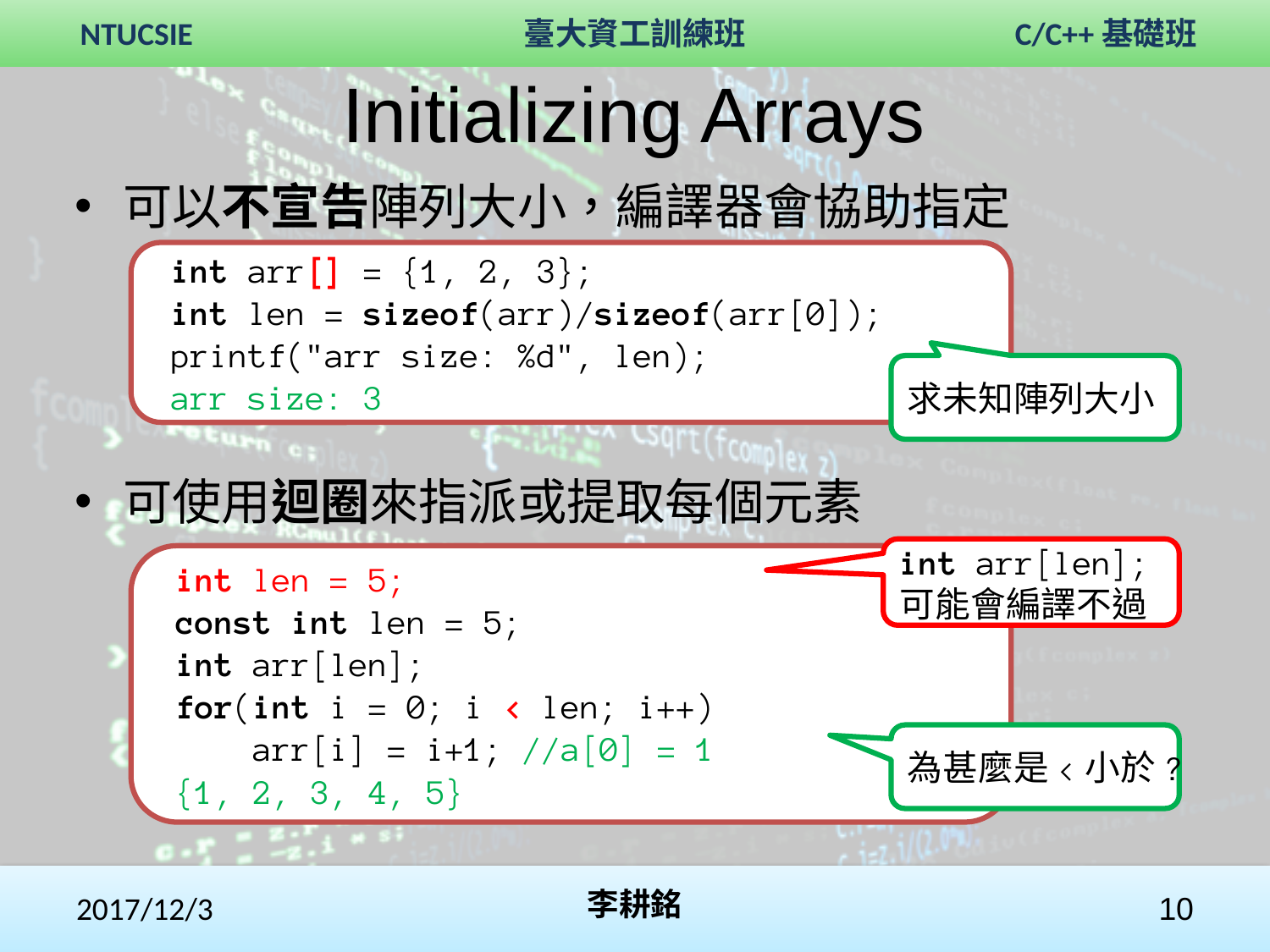

Initializing Arrays
可以不宣告陣列大小，編譯器會協助指定

可使用迴圈來指派或提取每個元素

 int arr[] = {1, 2, 3};
 int len = sizeof(arr)/sizeof(arr[0]);
 printf("arr size: %d", len);
 arr size: 3
求未知陣列大小
int arr[len];可能會編譯不過
 int len = 5;
 const int len = 5;
 int arr[len];
 for(int i = 0; i < len; i++)
     arr[i] = i+1; //a[0] = 1
 {1, 2, 3, 4, 5}
為甚麼是<小於?
2017/12/3
李耕銘
10